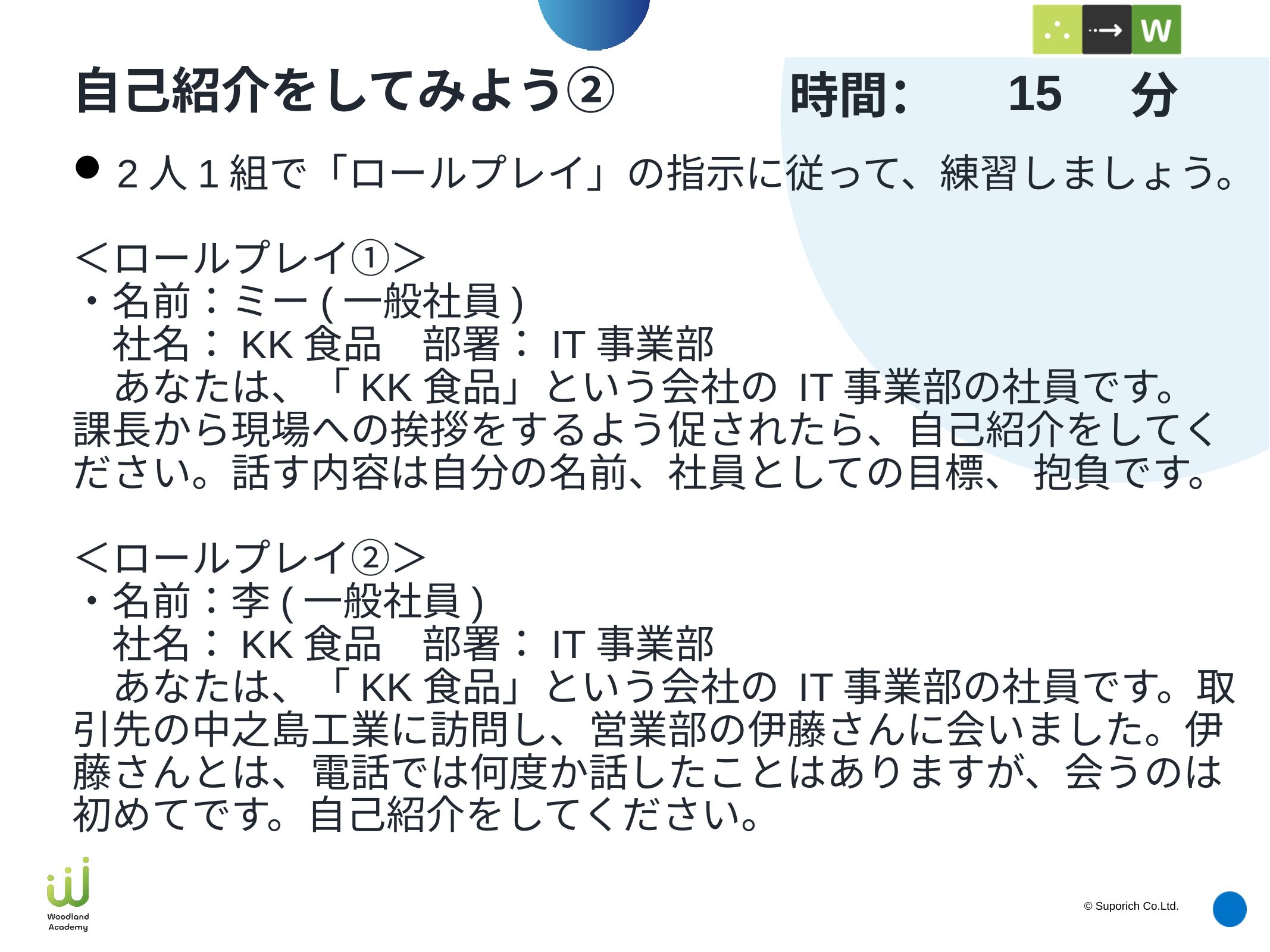

15
# 自己紹介をしてみよう②
2人1組で「ロールプレイ」の指示に従って、練習しましょう。

＜ロールプレイ①＞
・名前：ミー(一般社員)
　社名：KK食品　部署：IT事業部
　あなたは、「KK食品」という会社の IT事業部の社員です。 課長から現場への挨拶をするよう促されたら、自己紹介をしてください。話す内容は自分の名前、社員としての目標、 抱負です。

＜ロールプレイ②＞
・名前：李(一般社員)
　社名：KK食品　部署：IT事業部
　あなたは、「KK食品」という会社の IT事業部の社員です。取引先の中之島工業に訪問し、営業部の伊藤さんに会いました。伊藤さんとは、電話では何度か話したことはありますが、会うのは初めてです。自己紹介をしてください。